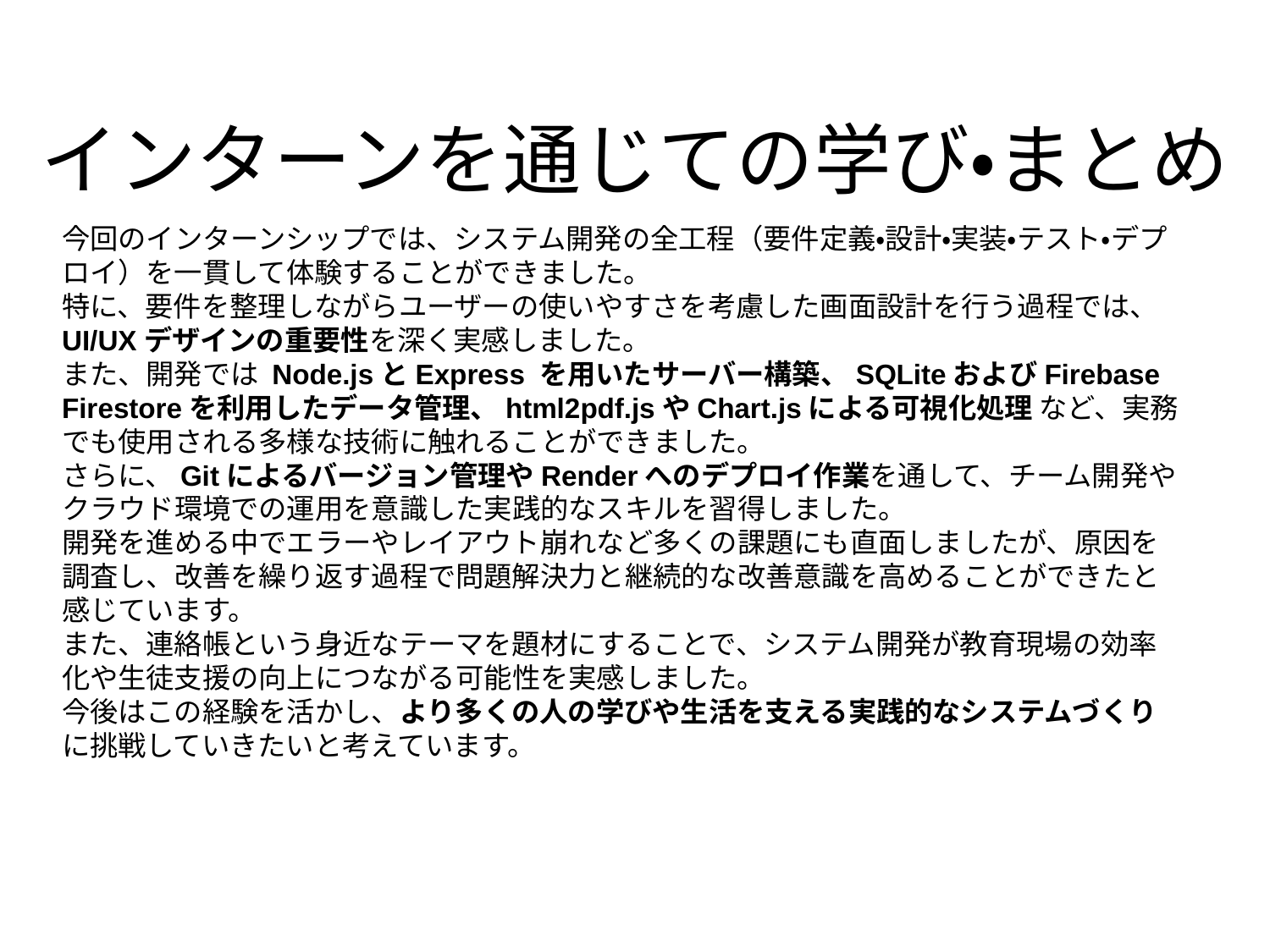

インターンを通じての学び・まとめ

今回のインターンシップでは、システム開発の全工程（要件定義・設計・実装・テスト・デプロイ）を一貫して体験することができました。
特に、要件を整理しながらユーザーの使いやすさを考慮した画面設計を行う過程では、UI/UXデザインの重要性を深く実感しました。
また、開発では Node.jsとExpress を用いたサーバー構築、SQLiteおよびFirebase Firestoreを利用したデータ管理、html2pdf.jsやChart.jsによる可視化処理 など、実務でも使用される多様な技術に触れることができました。
さらに、Gitによるバージョン管理やRenderへのデプロイ作業を通して、チーム開発やクラウド環境での運用を意識した実践的なスキルを習得しました。
開発を進める中でエラーやレイアウト崩れなど多くの課題にも直面しましたが、原因を調査し、改善を繰り返す過程で問題解決力と継続的な改善意識を高めることができたと感じています。
また、連絡帳という身近なテーマを題材にすることで、システム開発が教育現場の効率化や生徒支援の向上につながる可能性を実感しました。
今後はこの経験を活かし、より多くの人の学びや生活を支える実践的なシステムづくりに挑戦していきたいと考えています。